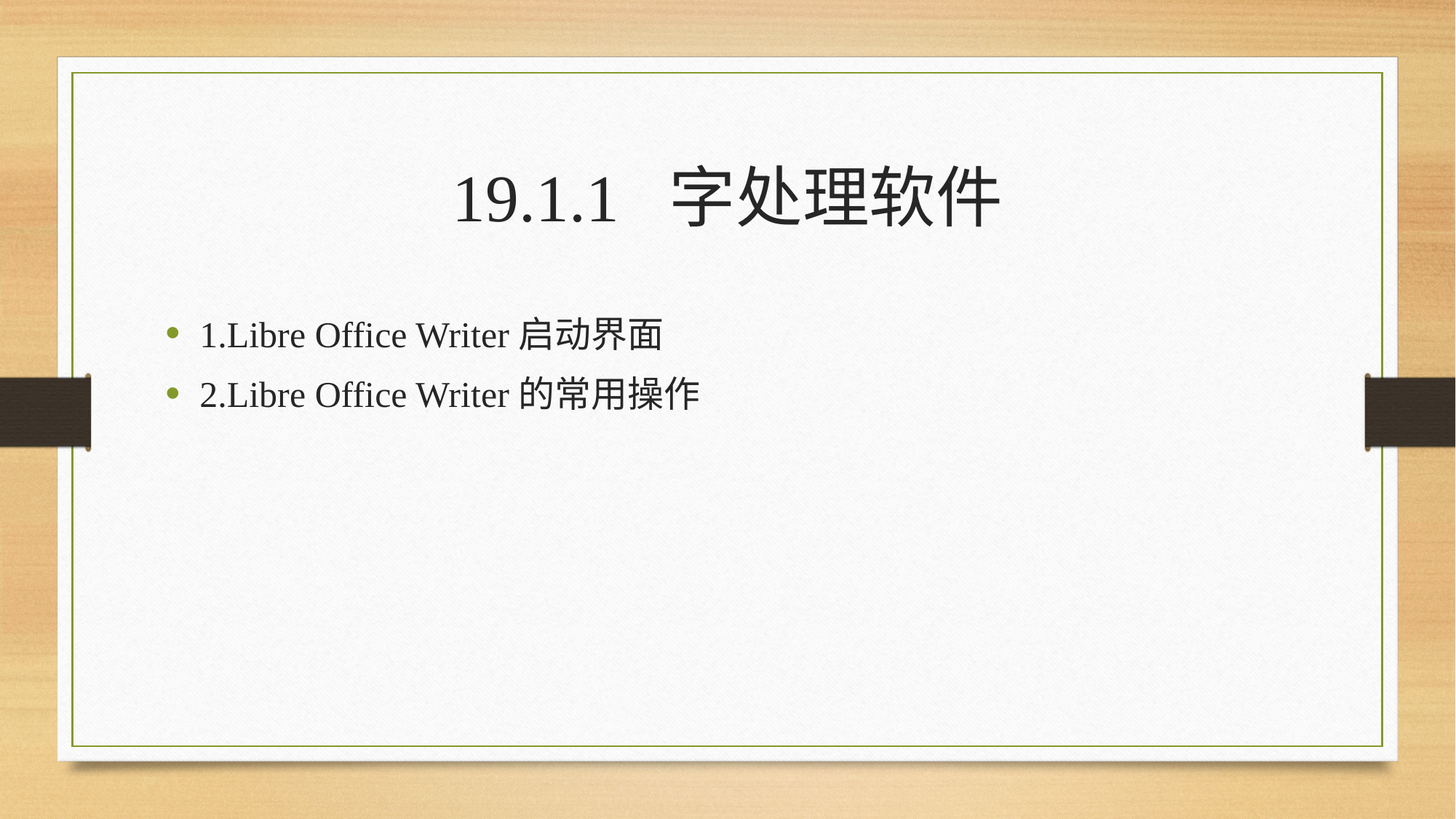

# 19.1.1  字处理软件
1.Libre Office Writer启动界面
2.Libre Office Writer的常用操作